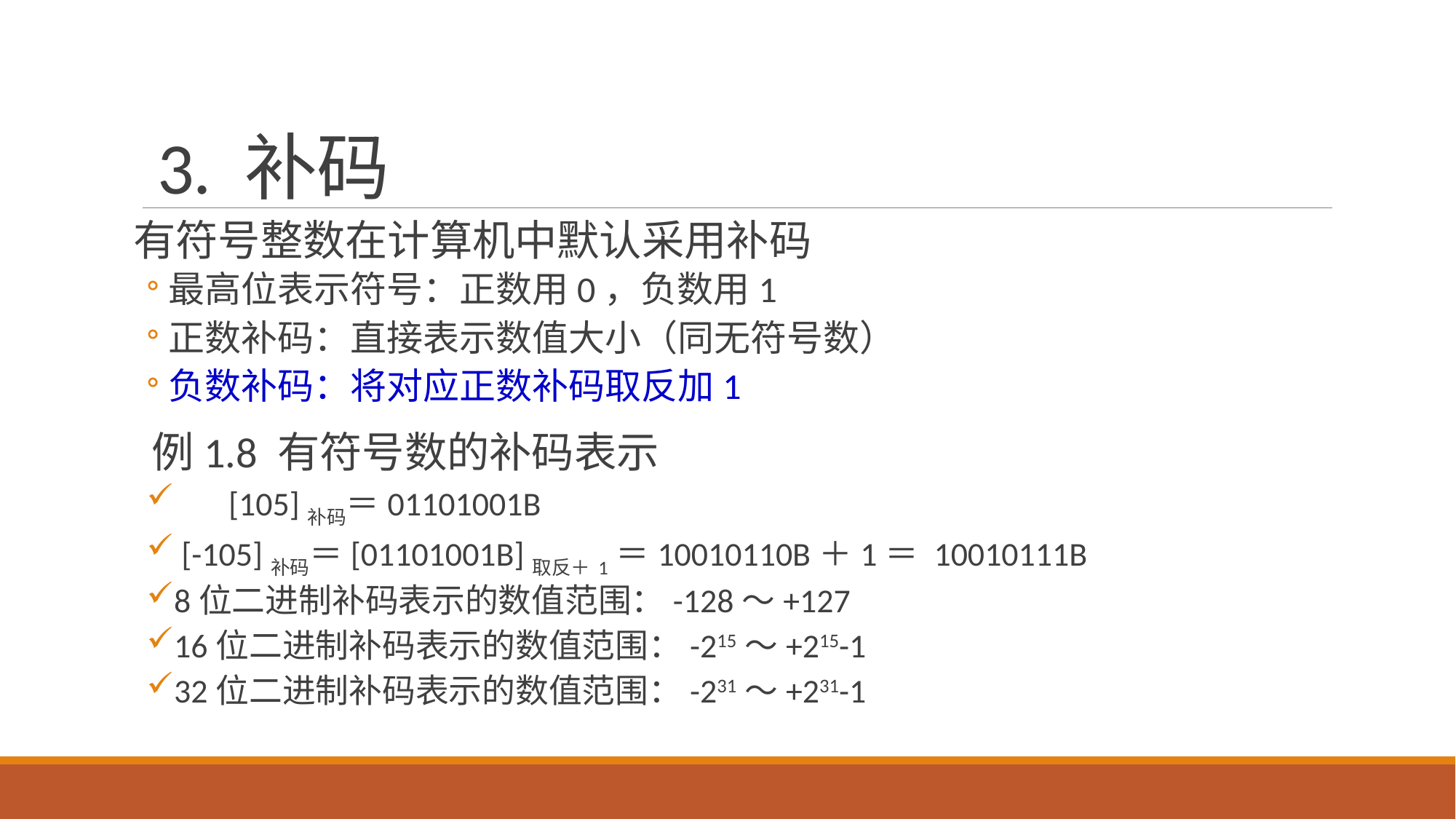

# 3. 补码
有符号整数在计算机中默认采用补码
最高位表示符号：正数用0，负数用1
正数补码：直接表示数值大小（同无符号数）
负数补码：将对应正数补码取反加1
  例1.8 有符号数的补码表示
	 [105]补码＝01101001B
 [-105]补码＝[01101001B]取反＋1＝10010110B＋1＝ 10010111B
8位二进制补码表示的数值范围：-128～+127
16位二进制补码表示的数值范围：-215～+215-1
32位二进制补码表示的数值范围：-231～+231-1